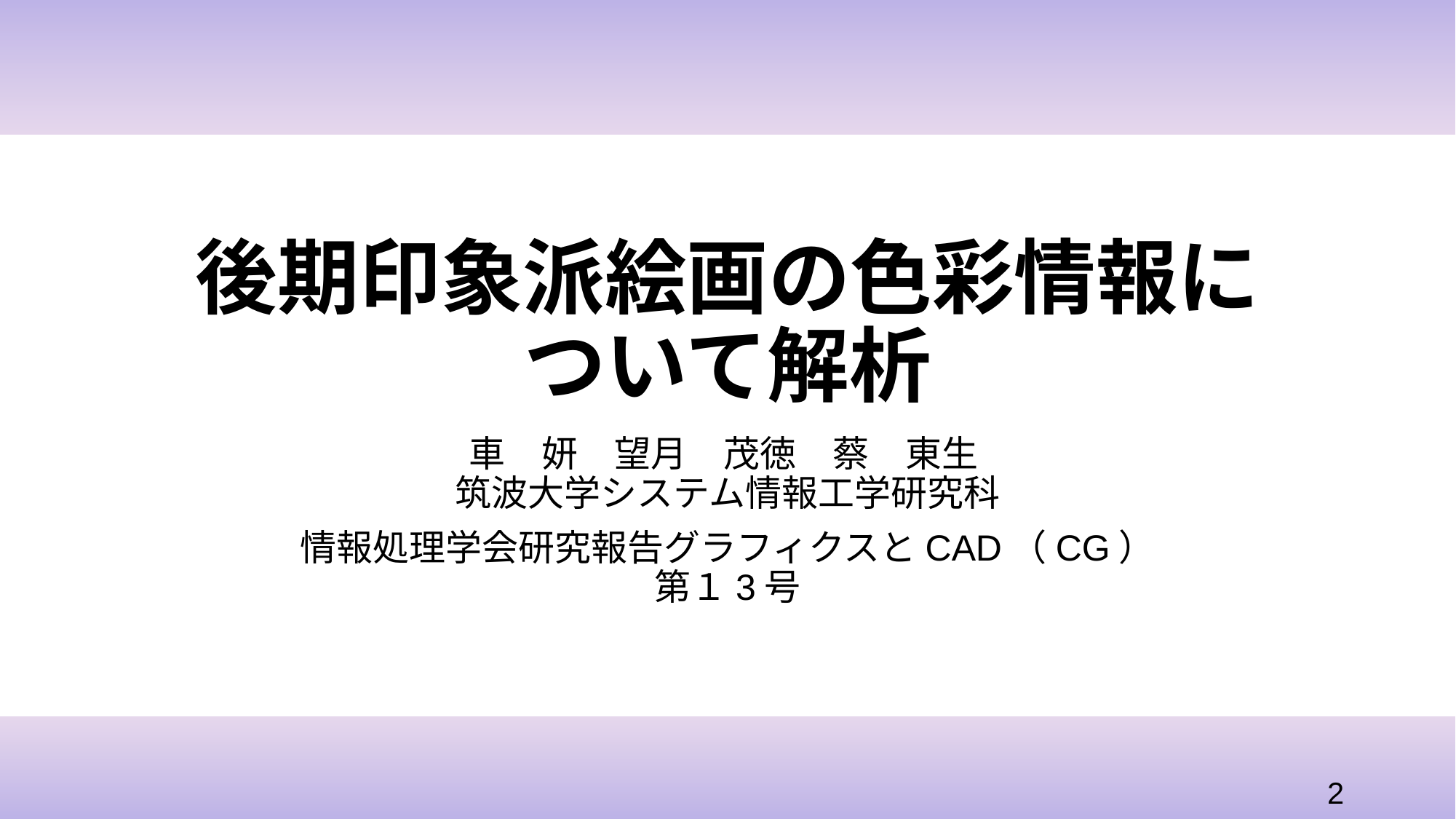

# 後期印象派絵画の色彩情報について解析
車　妍　望月　茂徳　蔡　東生
筑波大学システム情報工学研究科
情報処理学会研究報告グラフィクスとCAD（CG）
第１3号
2